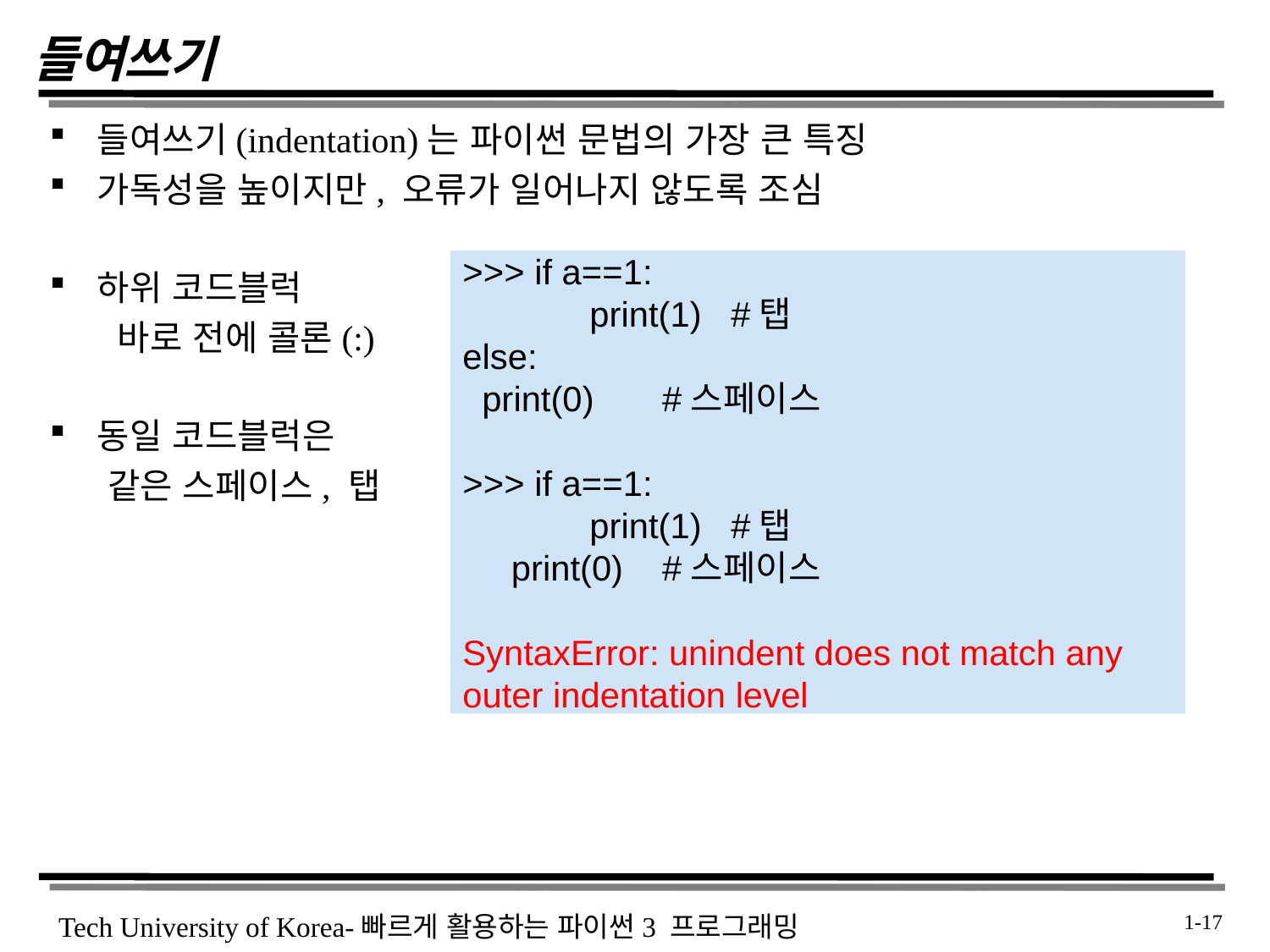

# 들여쓰기
들여쓰기(indentation)는 파이썬 문법의 가장 큰 특징
가독성을 높이지만, 오류가 일어나지 않도록 조심

하위 코드블럭
      바로 전에 콜론(:)

동일 코드블럭은
     같은 스페이스, 탭

>>> if a==1:
	print(1)   #탭
else:
  print(0)       #스페이스

>>> if a==1:
	print(1)   #탭
     print(0)    #스페이스

SyntaxError: unindent does not match any outer indentation level
 1-17